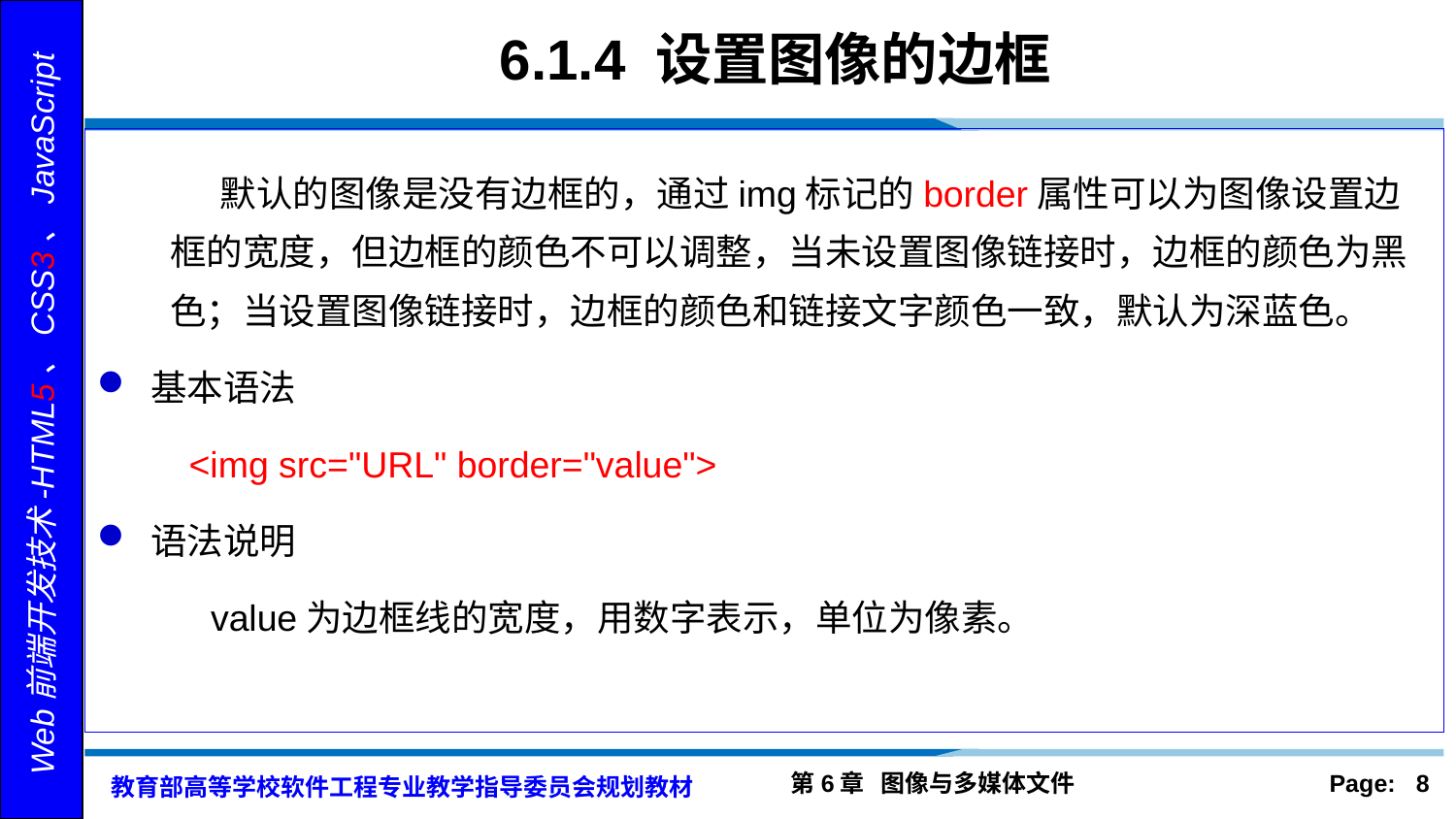

# 6.1.4 设置图像的边框

     默认的图像是没有边框的，通过img标记的border属性可以为图像设置边框的宽度，但边框的颜色不可以调整，当未设置图像链接时，边框的颜色为黑色；当设置图像链接时，边框的颜色和链接文字颜色一致，默认为深蓝色。
 基本语法
         <img src="URL" border="value">
 语法说明
    value为边框线的宽度，用数字表示，单位为像素。